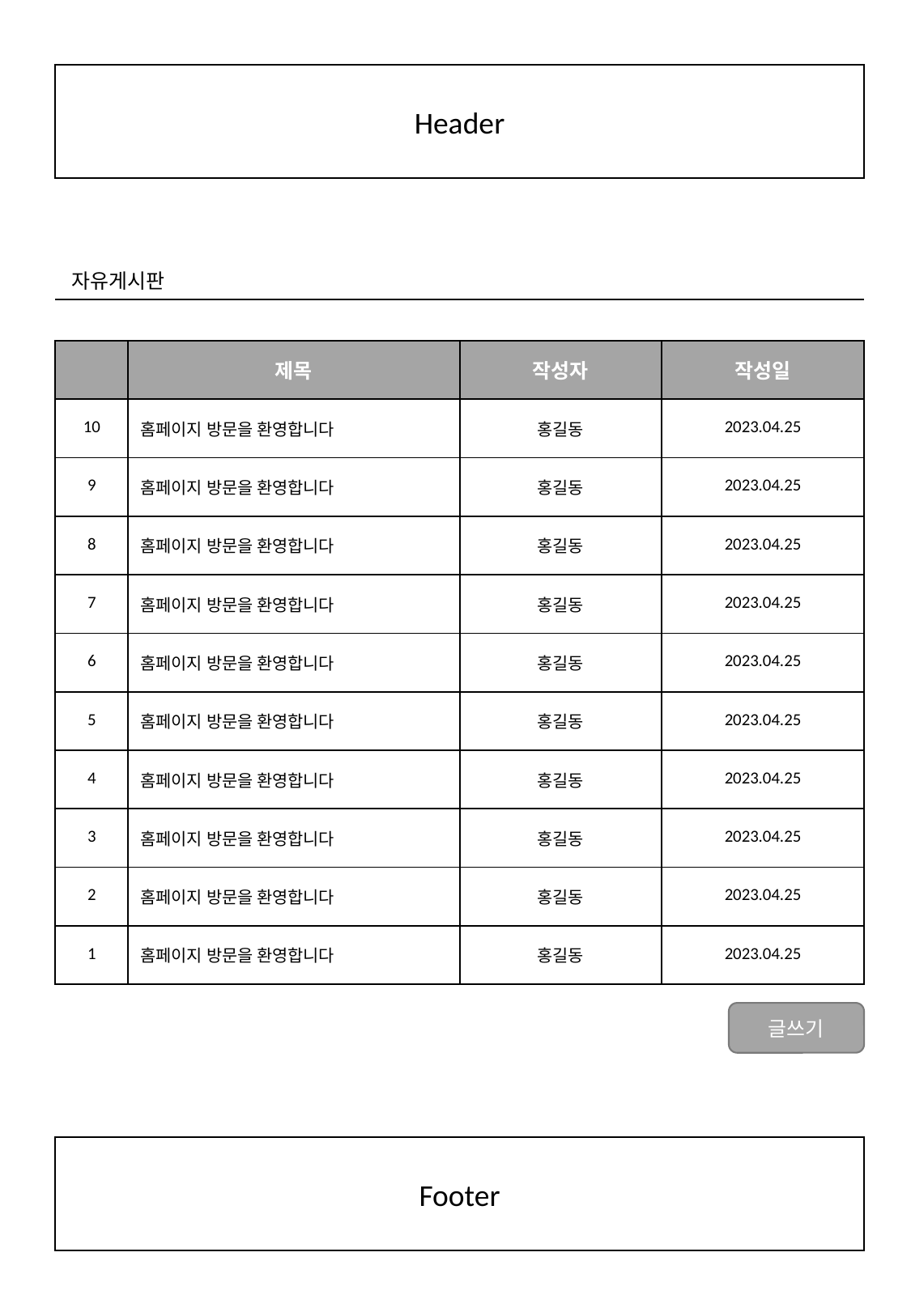

Header
자유게시판
|  | 제목 | 작성자 | 작성일 |
| --- | --- | --- | --- |
| 10 | 홈페이지 방문을 환영합니다 | 홍길동 | 2023.04.25 |
| 9 | 홈페이지 방문을 환영합니다 | 홍길동 | 2023.04.25 |
| 8 | 홈페이지 방문을 환영합니다 | 홍길동 | 2023.04.25 |
| 7 | 홈페이지 방문을 환영합니다 | 홍길동 | 2023.04.25 |
| 6 | 홈페이지 방문을 환영합니다 | 홍길동 | 2023.04.25 |
| 5 | 홈페이지 방문을 환영합니다 | 홍길동 | 2023.04.25 |
| 4 | 홈페이지 방문을 환영합니다 | 홍길동 | 2023.04.25 |
| 3 | 홈페이지 방문을 환영합니다 | 홍길동 | 2023.04.25 |
| 2 | 홈페이지 방문을 환영합니다 | 홍길동 | 2023.04.25 |
| 1 | 홈페이지 방문을 환영합니다 | 홍길동 | 2023.04.25 |
글쓰기
Footer